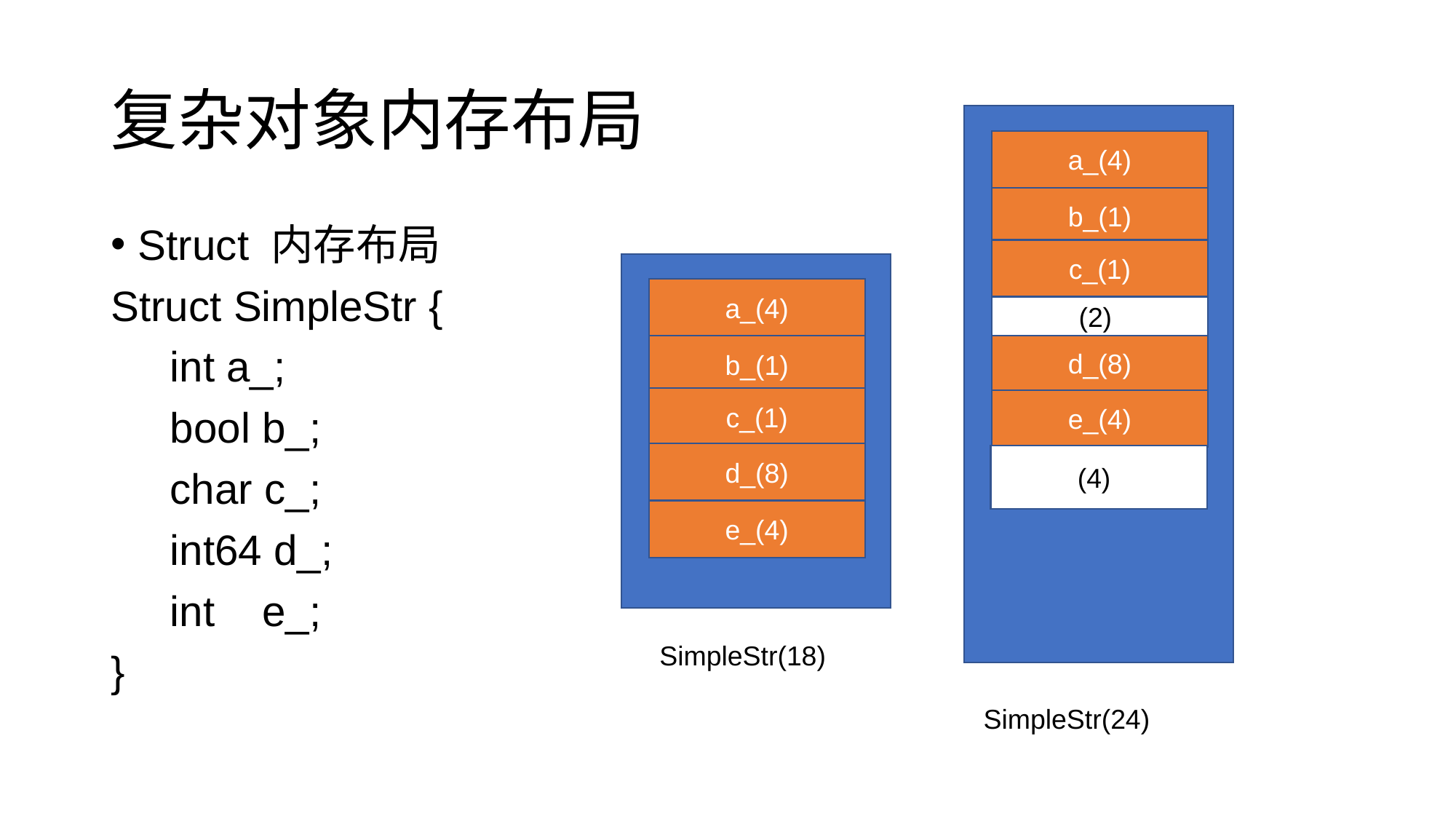

# 复杂对象内存布局

a_(4)
b_(1)
Struct 内存布局
Struct SimpleStr {
     int a_;
     bool b_;
     char c_;
     int64 d_;
     int    e_;
}
c_(1)
SimpleStr
a_(4)
(2))
d_(8)
b_(1)
c_(1)
e_(4)
d_(8)
(4))
e_(4)
SimpleStr(18)
SimpleStr(24)